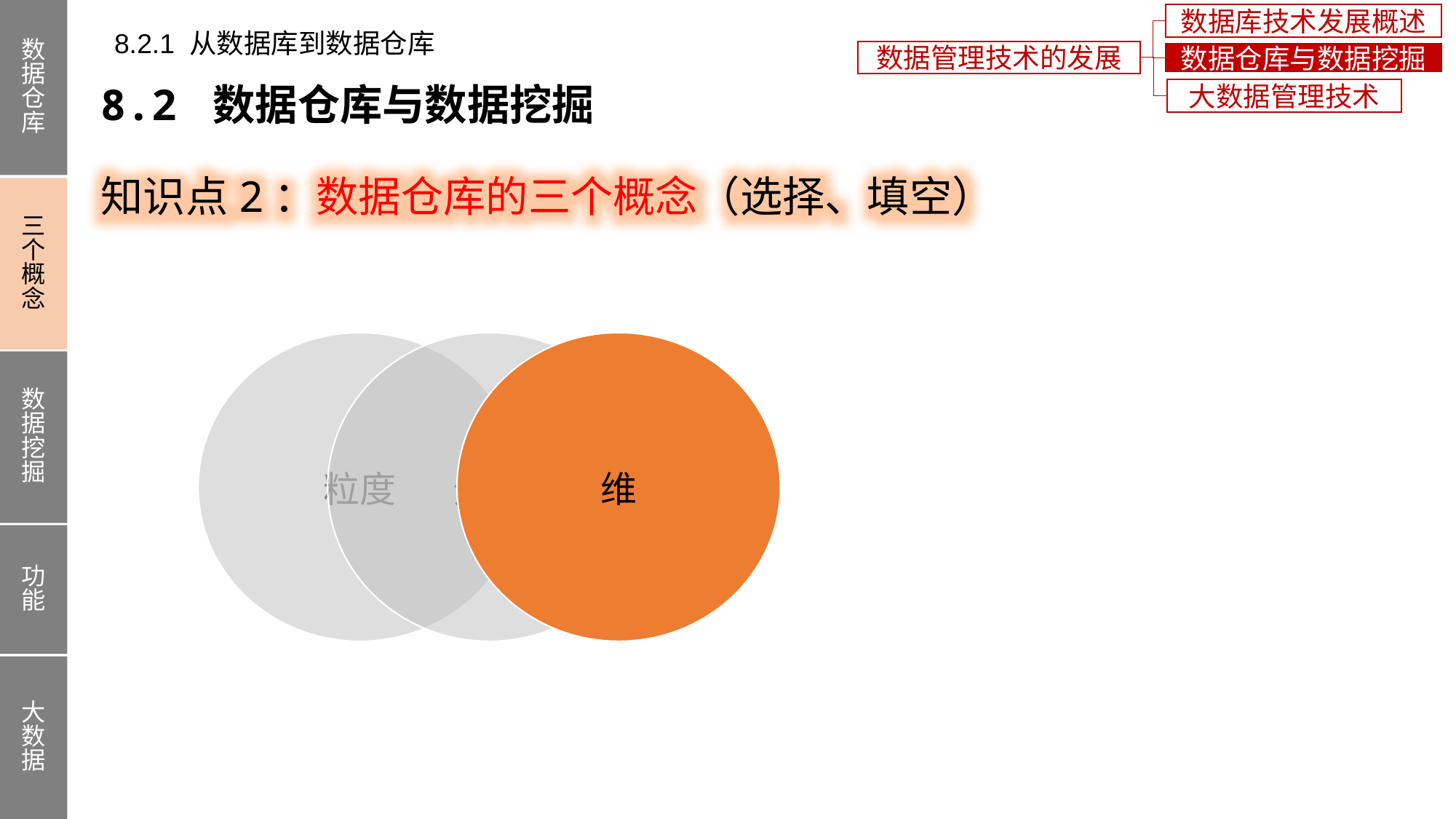

数据仓库
三个概念
数据挖掘
功能
大数据
数据库技术发展概述
8.2.1 从数据库到数据仓库
数据管理技术的发展
数据仓库与数据挖掘
8.2 数据仓库与数据挖掘
大数据管理技术
知识点2：数据仓库的三个概念（选择、填空）
粒度
分割
维